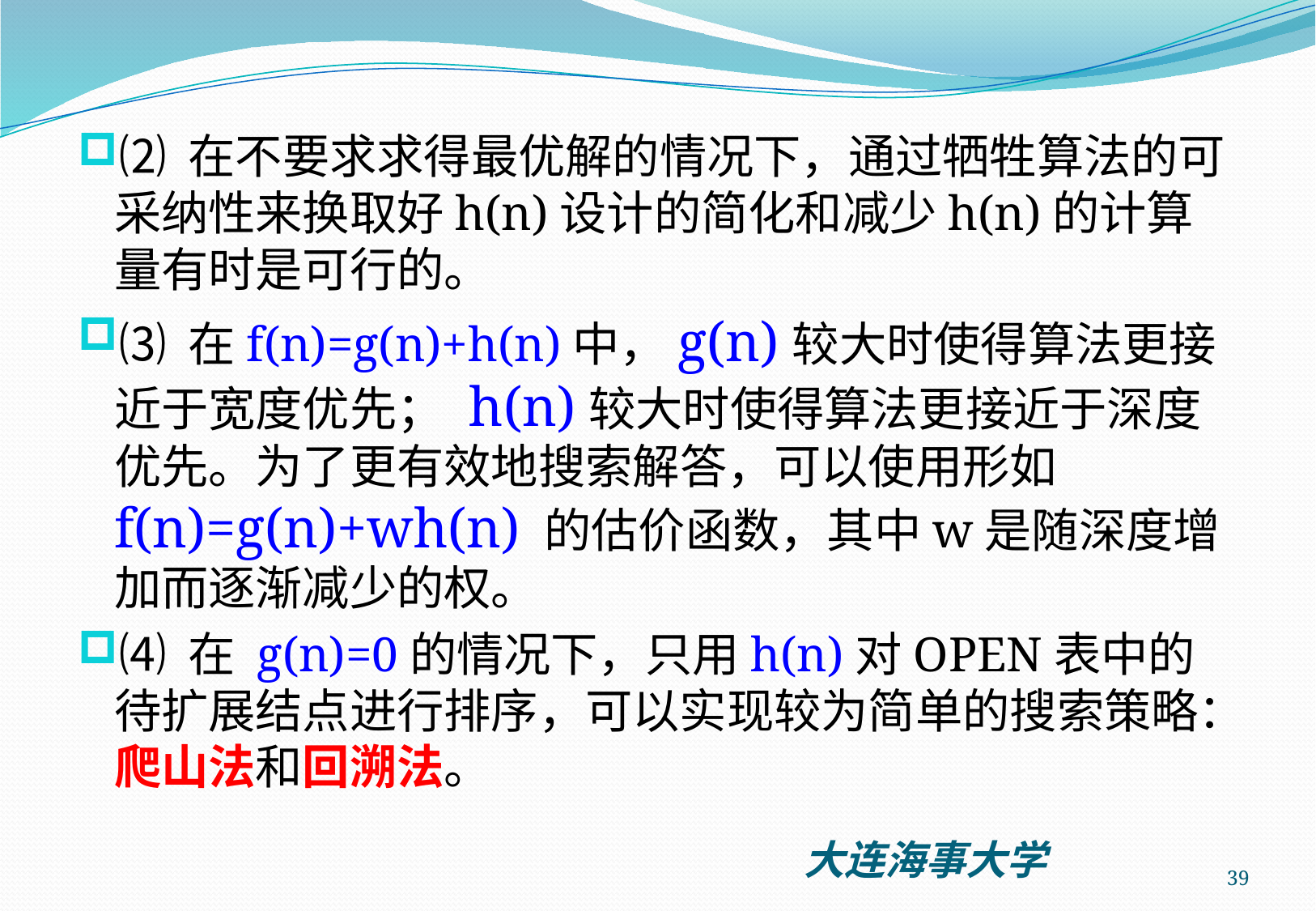

⑵ 在不要求求得最优解的情况下，通过牺牲算法的可采纳性来换取好h(n)设计的简化和减少h(n)的计算量有时是可行的。
⑶ 在f(n)=g(n)+h(n)中，g(n)较大时使得算法更接近于宽度优先； h(n)较大时使得算法更接近于深度优先。为了更有效地搜索解答，可以使用形如f(n)=g(n)+wh(n) 的估价函数，其中w是随深度增加而逐渐减少的权。
⑷ 在 g(n)=0的情况下，只用h(n)对OPEN表中的待扩展结点进行排序，可以实现较为简单的搜索策略：爬山法和回溯法。
39